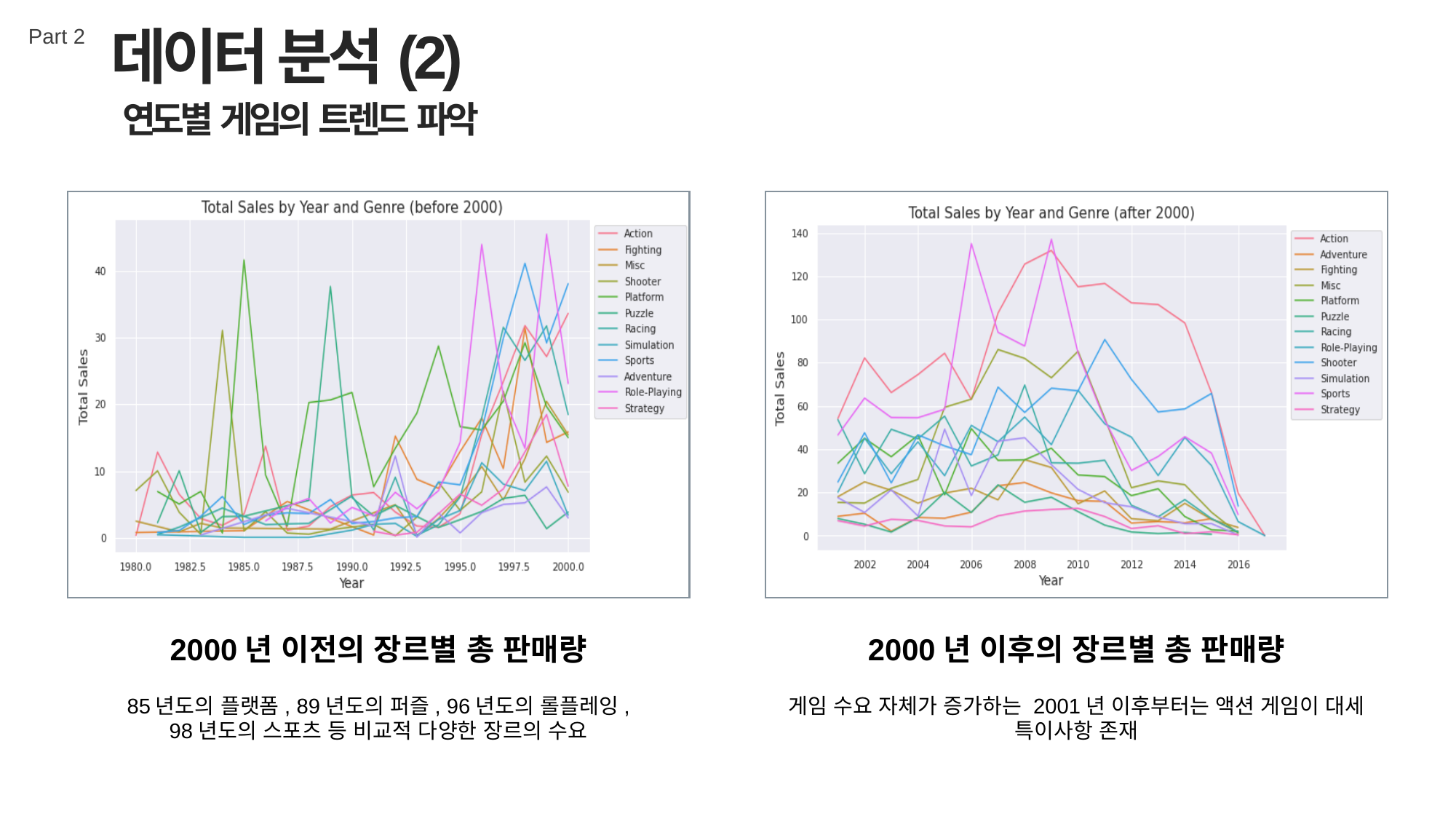

데이터 분석(2)
Part 2
연도별  게임의  트렌드  파악

2000년 이전의 장르별 총 판매량

85년도의 플랫폼, 89년도의 퍼즐, 96년도의 롤플레잉,
98년도의 스포츠 등 비교적 다양한 장르의 수요

2000년 이후의 장르별 총 판매량

게임 수요 자체가 증가하는 2001년 이후부터는 액션 게임이 대세
특이사항 존재